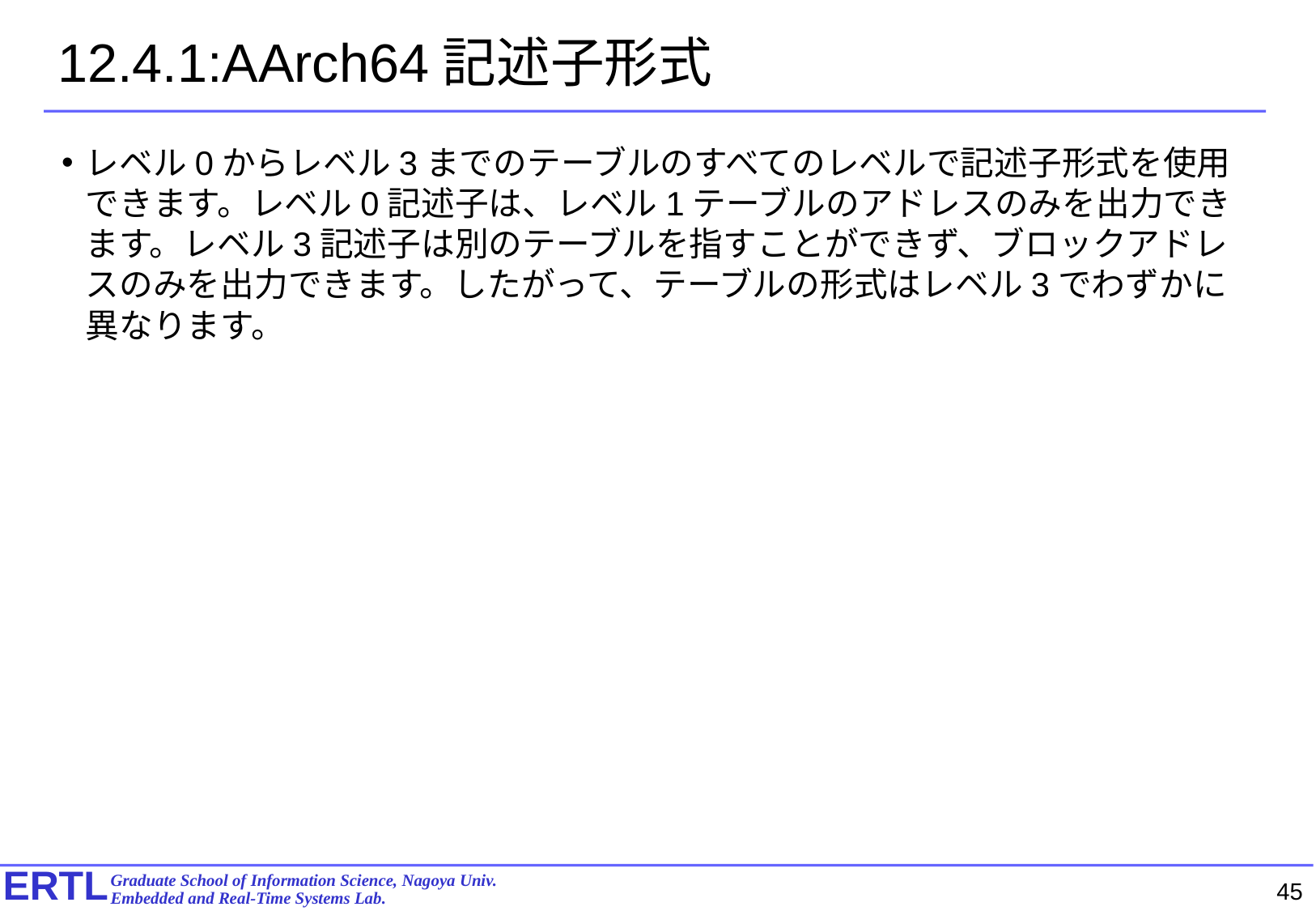

# 12.4.1:AArch64記述子形式
レベル0からレベル3までのテーブルのすべてのレベルで記述子形式を使用できます。レベル0記述子は、レベル1テーブルのアドレスのみを出力できます。レベル3記述子は別のテーブルを指すことができず、ブロックアドレスのみを出力できます。したがって、テーブルの形式はレベル3でわずかに異なります。

45